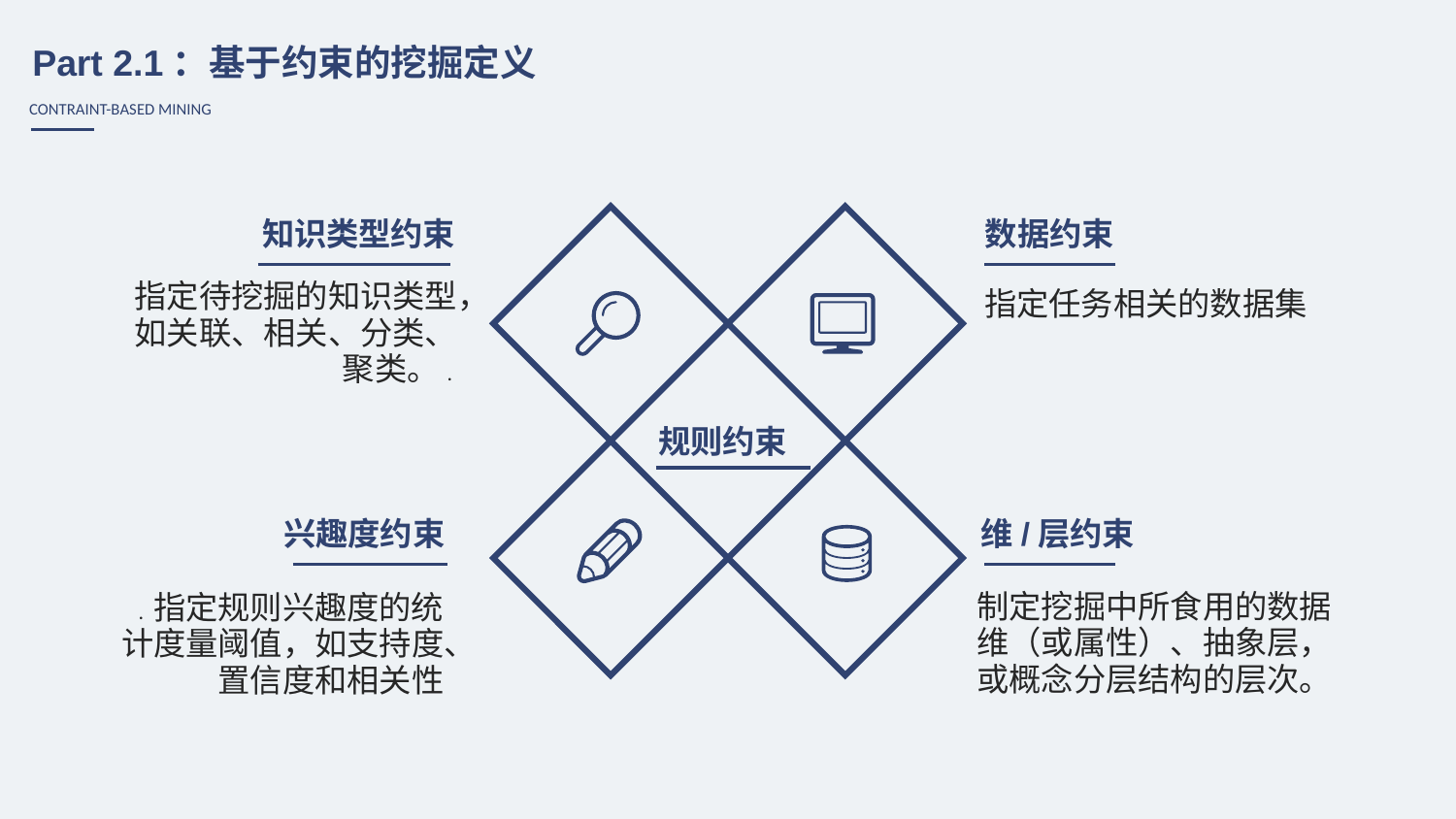

Part 2.1：基于约束的挖掘定义
CONTRAINT-BASED MINING
知识类型约束

数据约束
指定任务相关的数据集
指定待挖掘的知识类型，如关联、相关、分类、聚类。.

规则约束

兴趣度约束
维/层约束

制定挖掘中所食用的数据维（或属性）、抽象层，或概念分层结构的层次。
. 指定规则兴趣度的统计度量阈值，如支持度、置信度和相关性